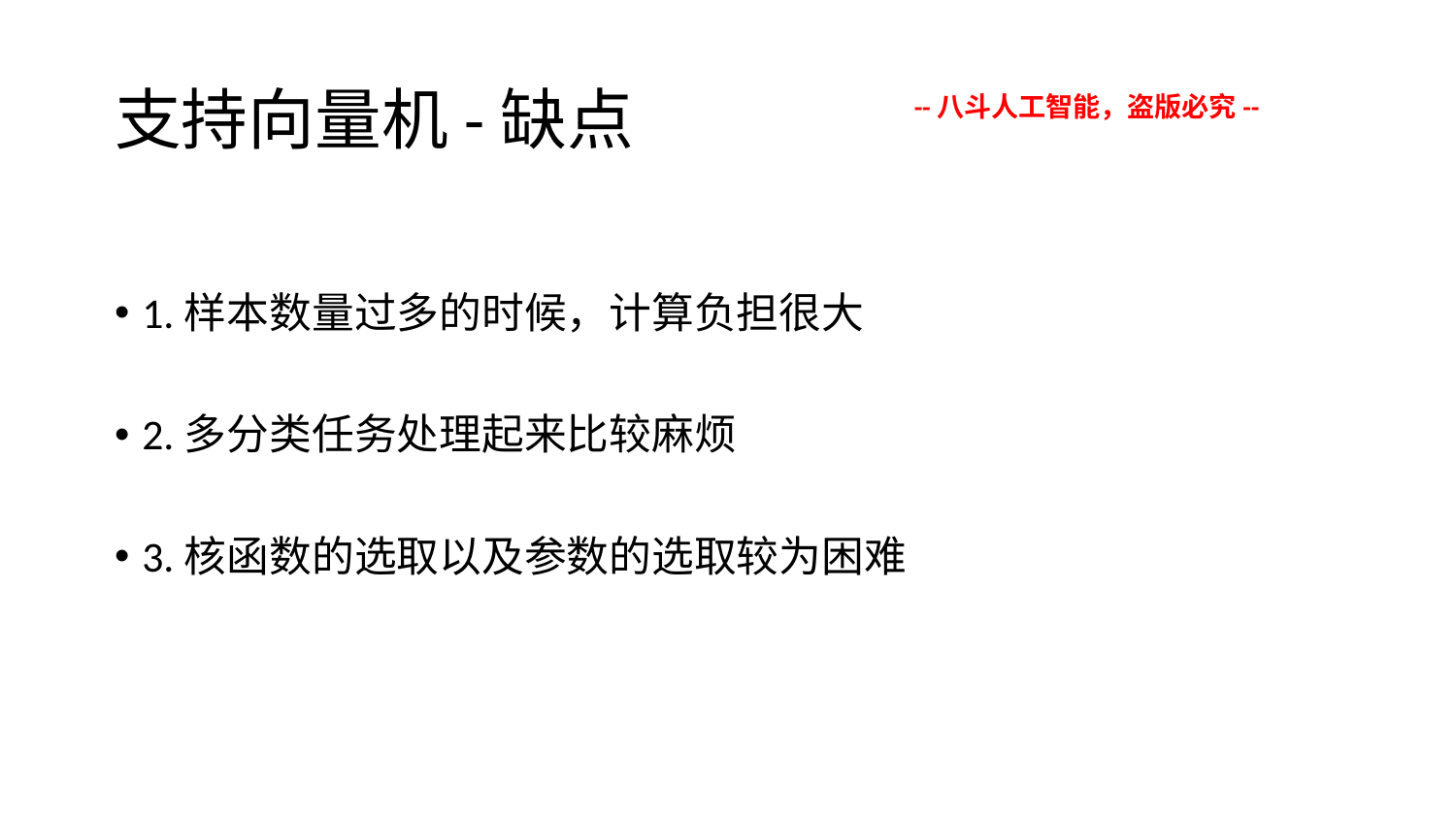

# 支持向量机-缺点
--八斗人工智能，盗版必究--

1.样本数量过多的时候，计算负担很大

2.多分类任务处理起来比较麻烦

3.核函数的选取以及参数的选取较为困难